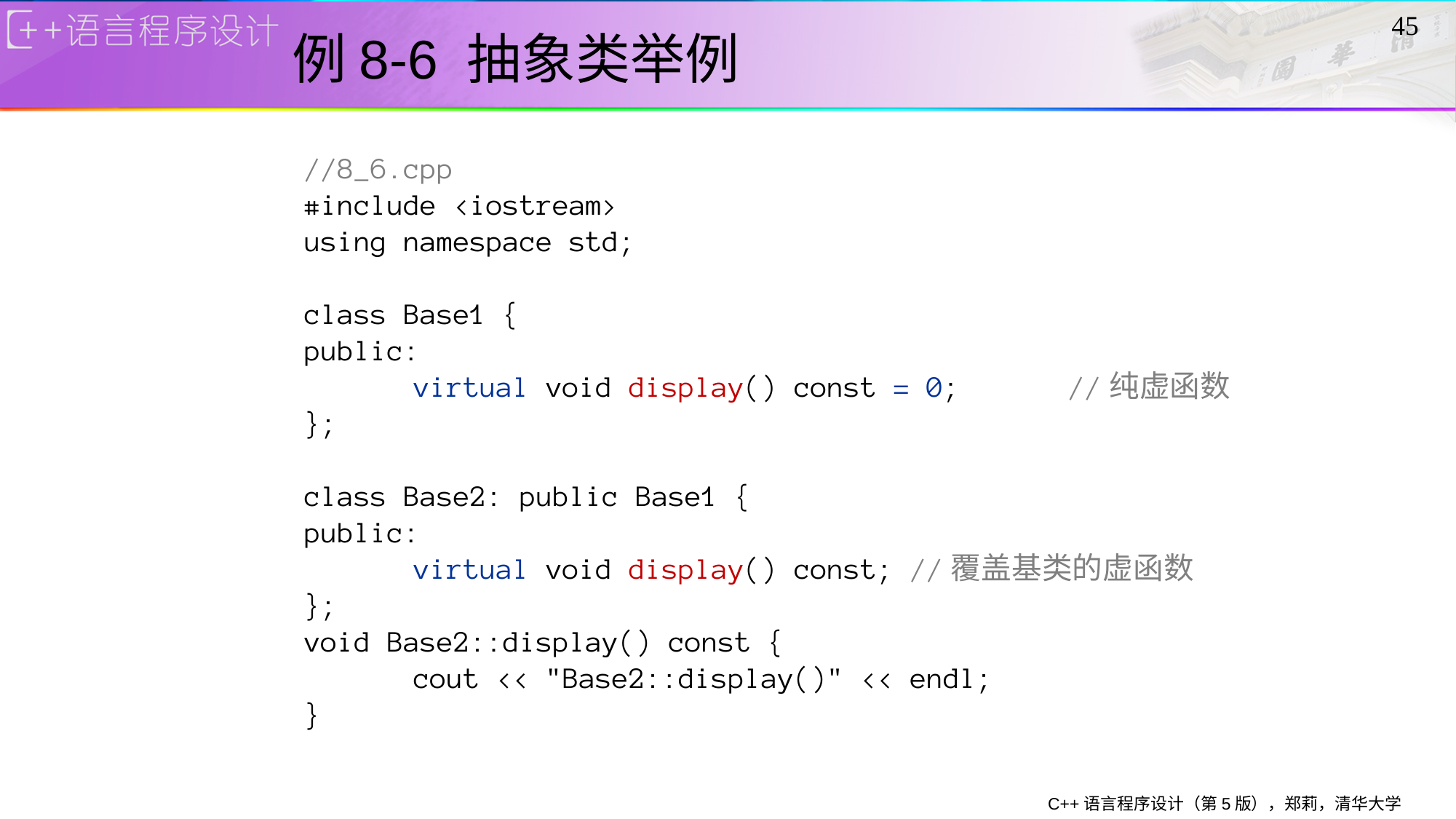

45
# 例8-6 抽象类举例

//8_6.cpp
#include <iostream>
using namespace std;

class Base1 {
public:
	virtual void display() const = 0;	//纯虚函数
};

class Base2: public Base1 {
public:
	virtual void display() const; //覆盖基类的虚函数
};
void Base2::display() const {
	cout << "Base2::display()" << endl;
}